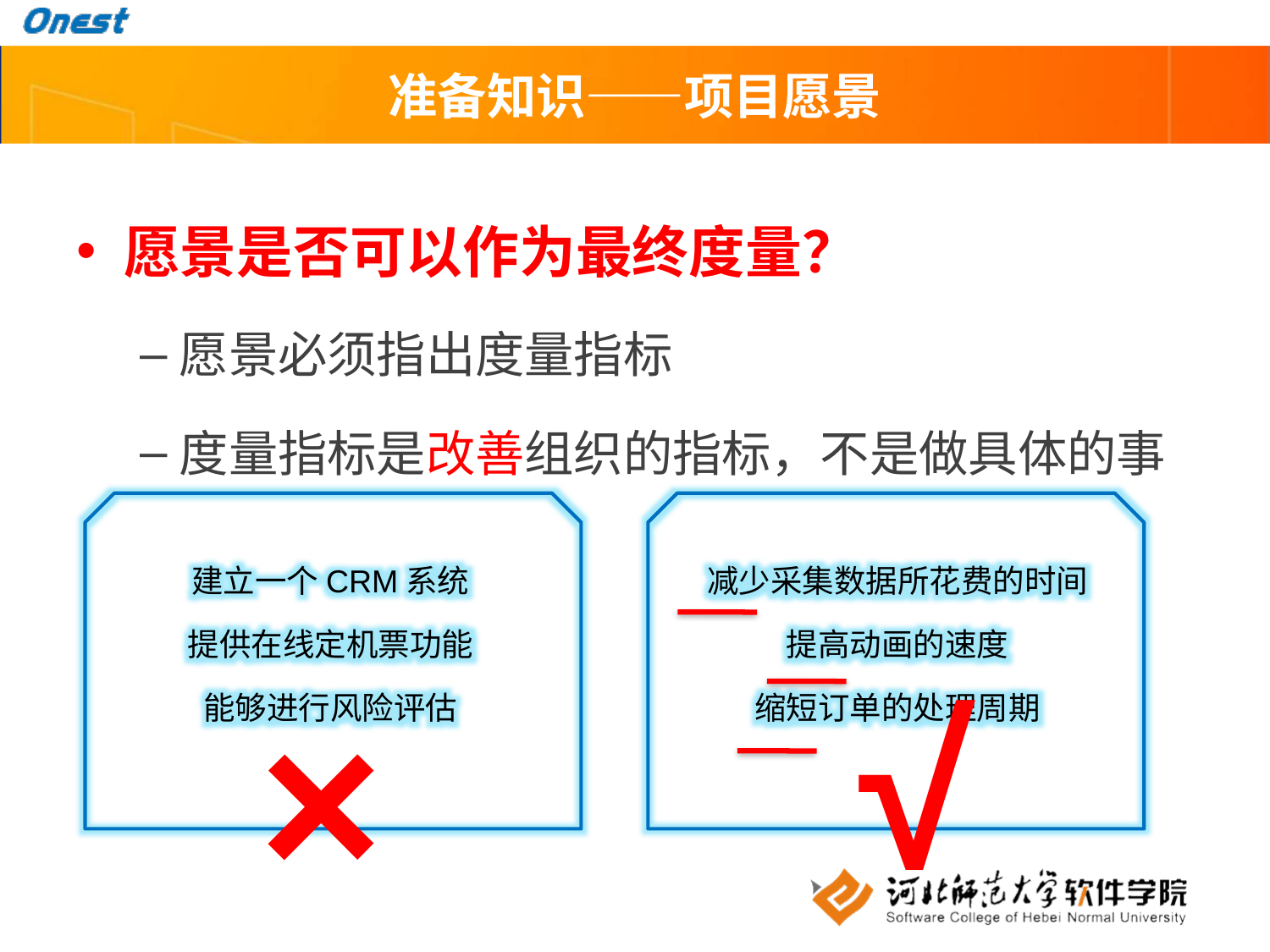

# 准备知识——项目愿景
愿景是否可以作为最终度量？
愿景必须指出度量指标
度量指标是改善组织的指标，不是做具体的事

建立一个CRM系统
提供在线定机票功能
能够进行风险评估

减少采集数据所花费的时间
提高动画的速度
缩短订单的处理周期

√
×